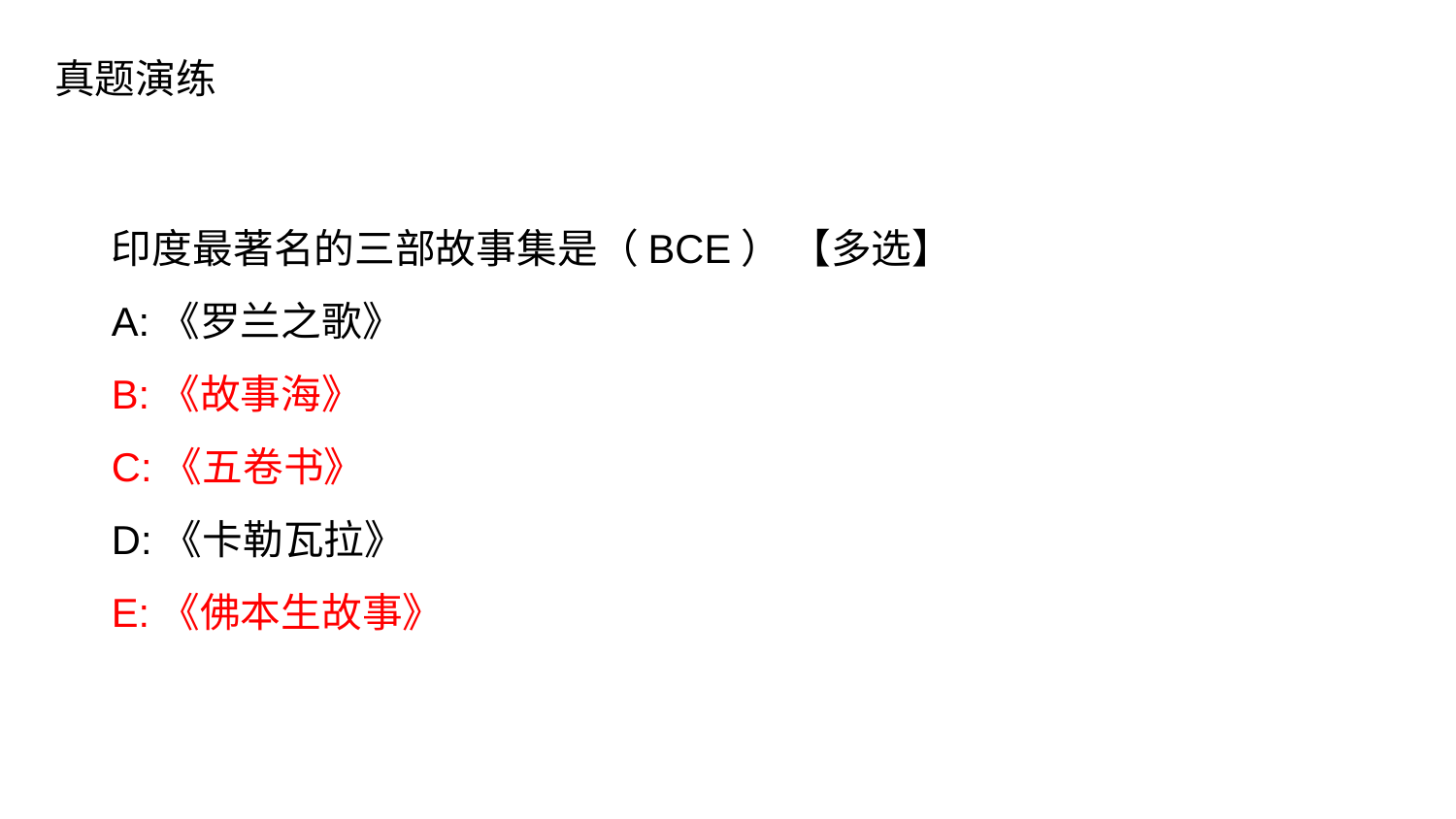

真题演练
印度最著名的三部故事集是（BCE） 【多选】
A:《罗兰之歌》
B:《故事海》
C:《五卷书》
D:《卡勒瓦拉》
E:《佛本生故事》